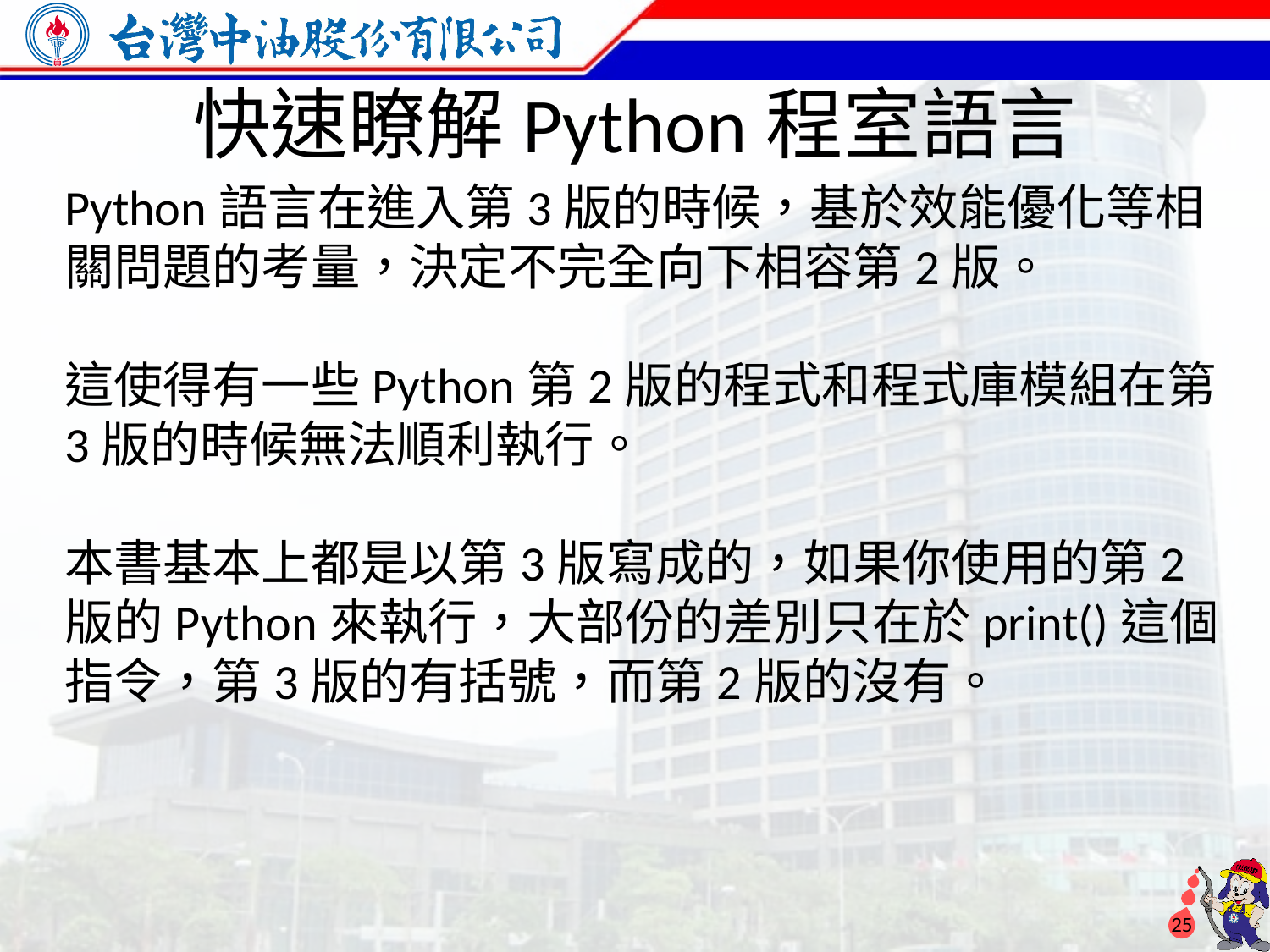

快速瞭解Python程室語言
Python語言在進入第3版的時候，基於效能優化等相關問題的考量，決定不完全向下相容第2版。

這使得有一些Python第2版的程式和程式庫模組在第3版的時候無法順利執行。

本書基本上都是以第3版寫成的，如果你使用的第2版的Python來執行，大部份的差別只在於print()這個指令，第3版的有括號，而第2版的沒有。

25